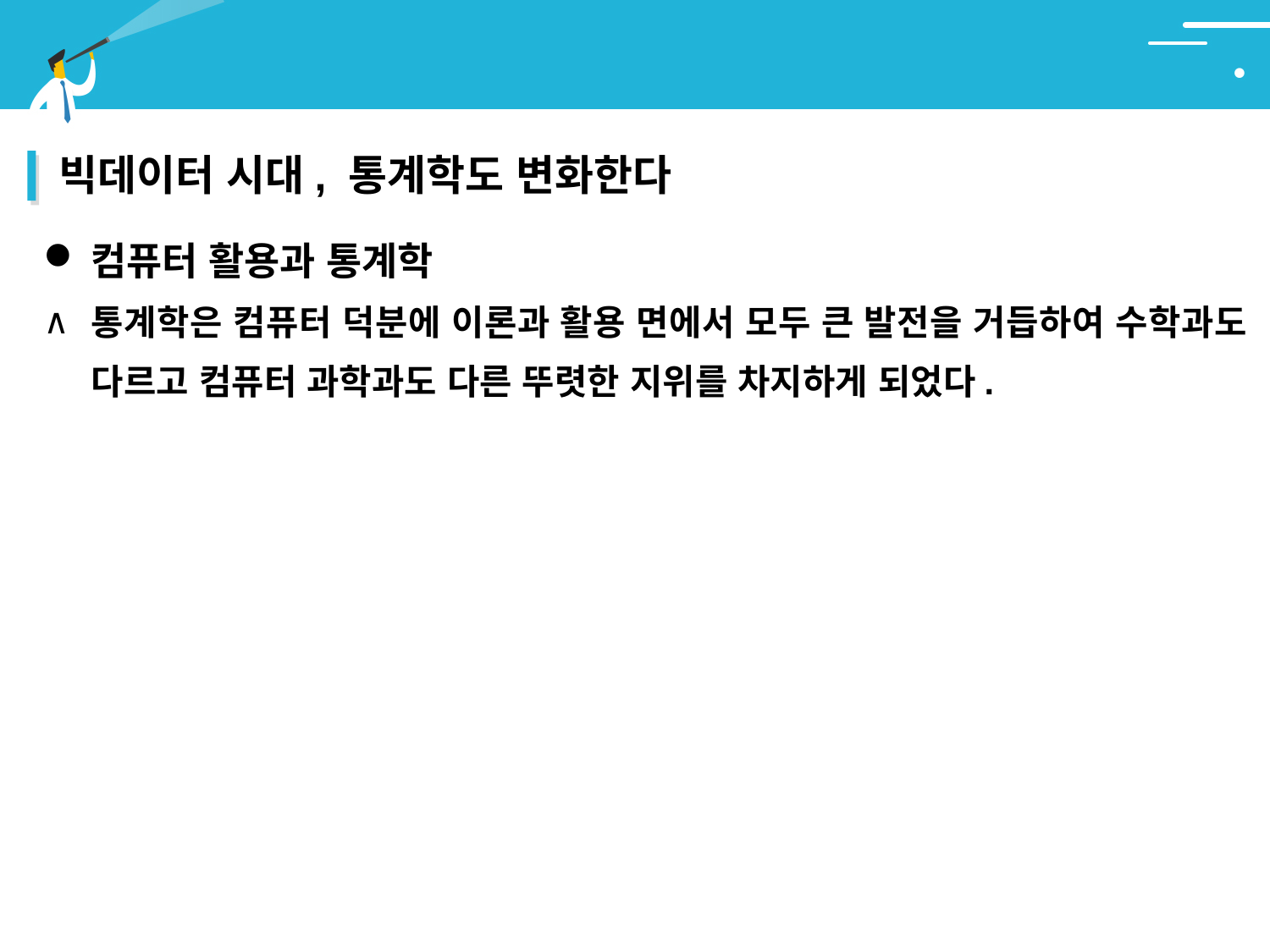

# 7. Others
빅데이터 시대, 통계학도 변화한다

컴퓨터 활용과 통계학
통계학은 컴퓨터 덕분에 이론과 활용 면에서 모두 큰 발전을 거듭하여 수학과도 다르고 컴퓨터 과학과도 다른 뚜렷한 지위를 차지하게 되었다.